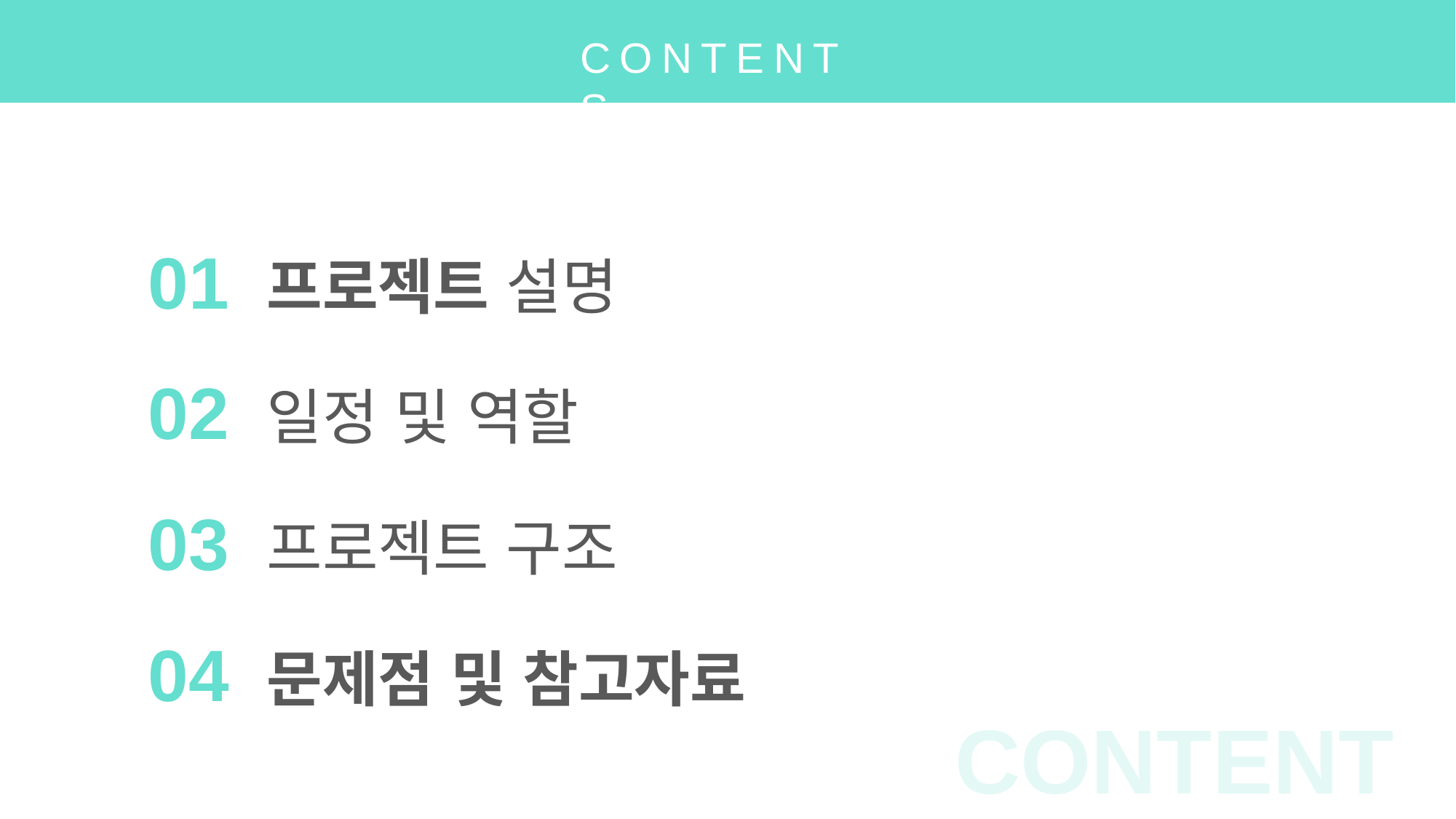

CONTENTS
01 프로젝트 설명
02 일정 및 역할
03 프로젝트 구조
04 문제점 및 참고자료
CONTENTS